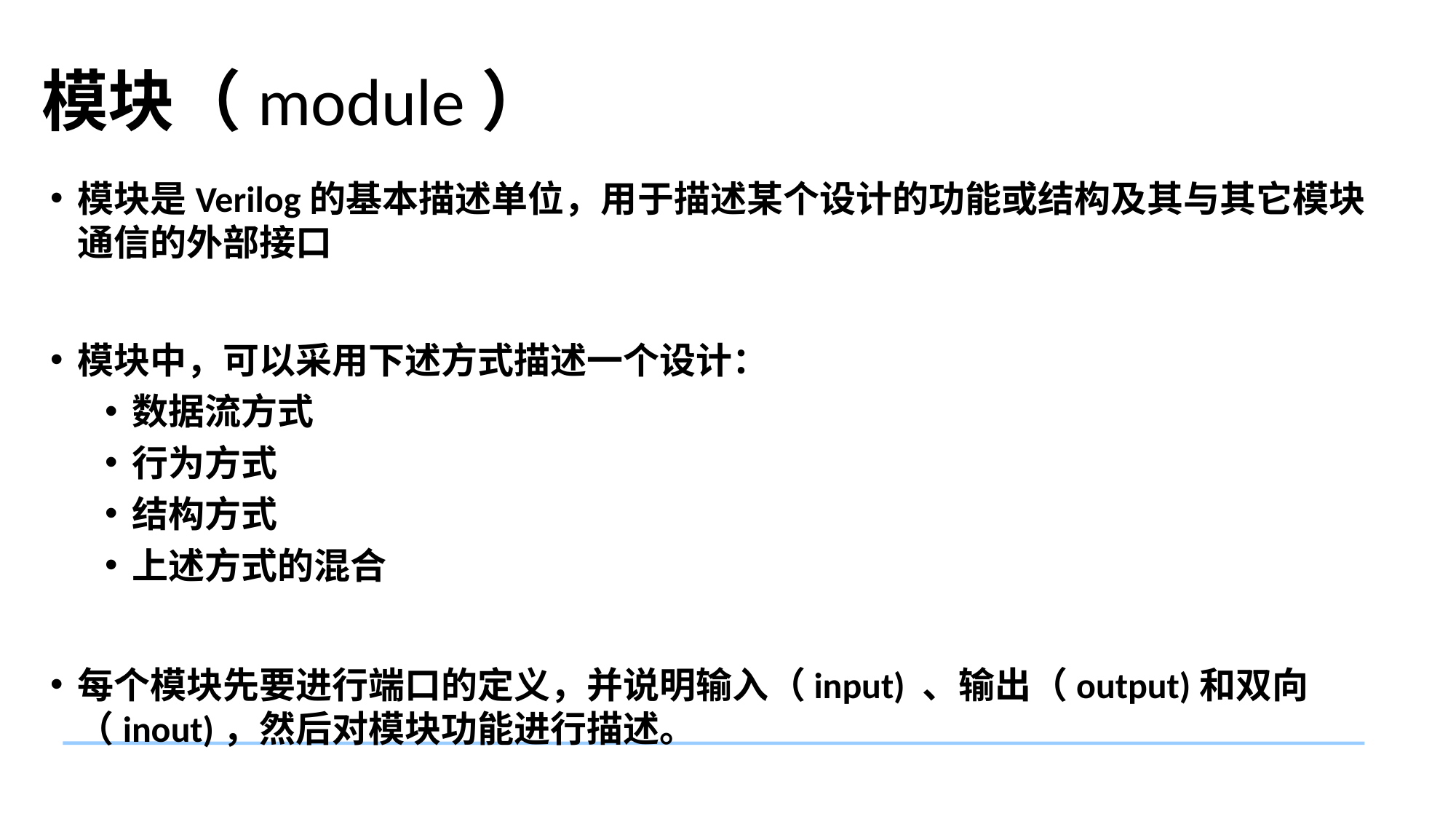

# 模块（module）
模块是Verilog的基本描述单位，用于描述某个设计的功能或结构及其与其它模块通信的外部接口

模块中，可以采用下述方式描述一个设计：
数据流方式
行为方式
结构方式
上述方式的混合

每个模块先要进行端口的定义，并说明输入（input) 、输出（output)和双向（inout)，然后对模块功能进行描述。
18